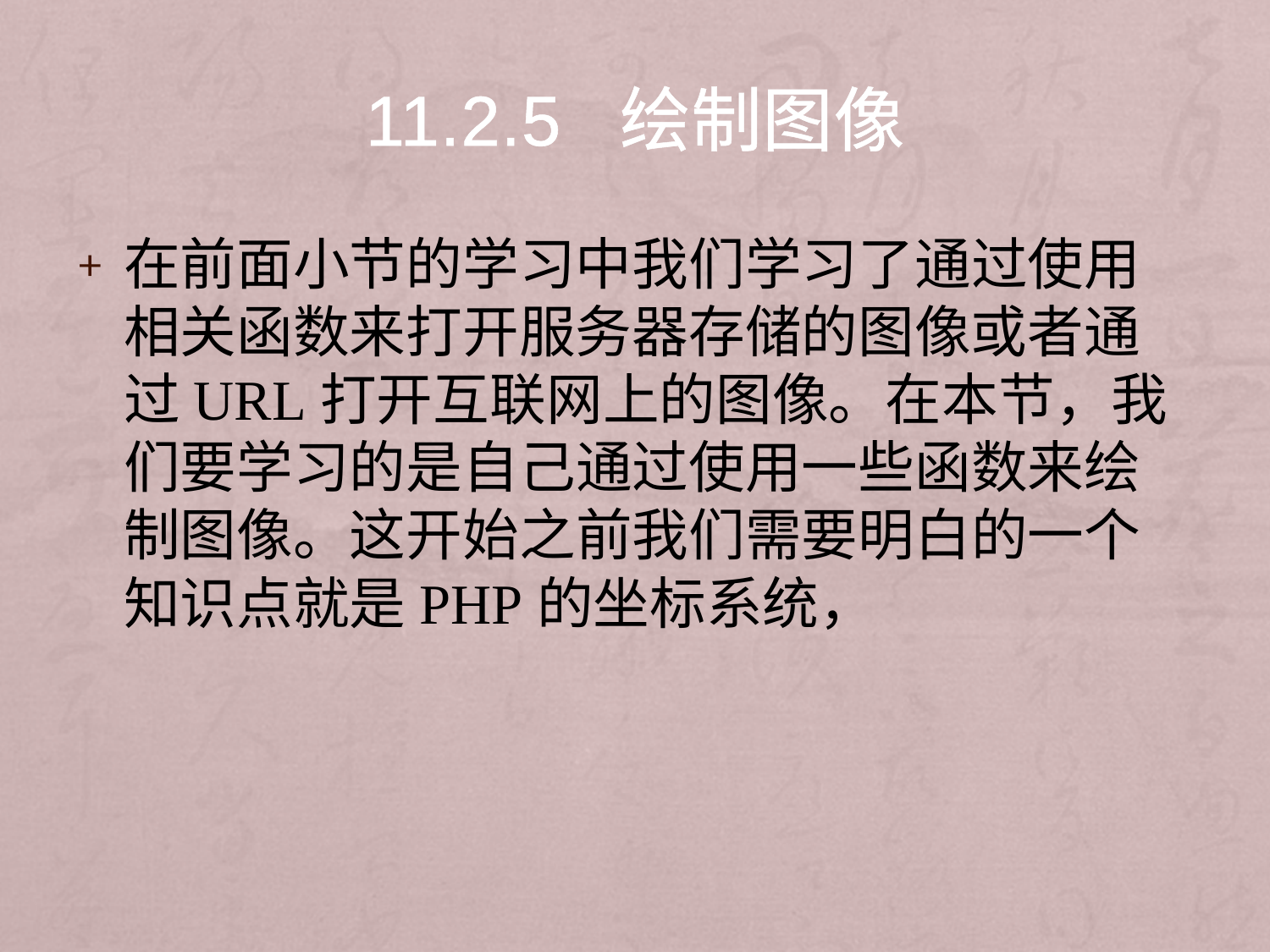

# 11.2.5  绘制图像
在前面小节的学习中我们学习了通过使用相关函数来打开服务器存储的图像或者通过URL打开互联网上的图像。在本节，我们要学习的是自己通过使用一些函数来绘制图像。这开始之前我们需要明白的一个知识点就是PHP的坐标系统，